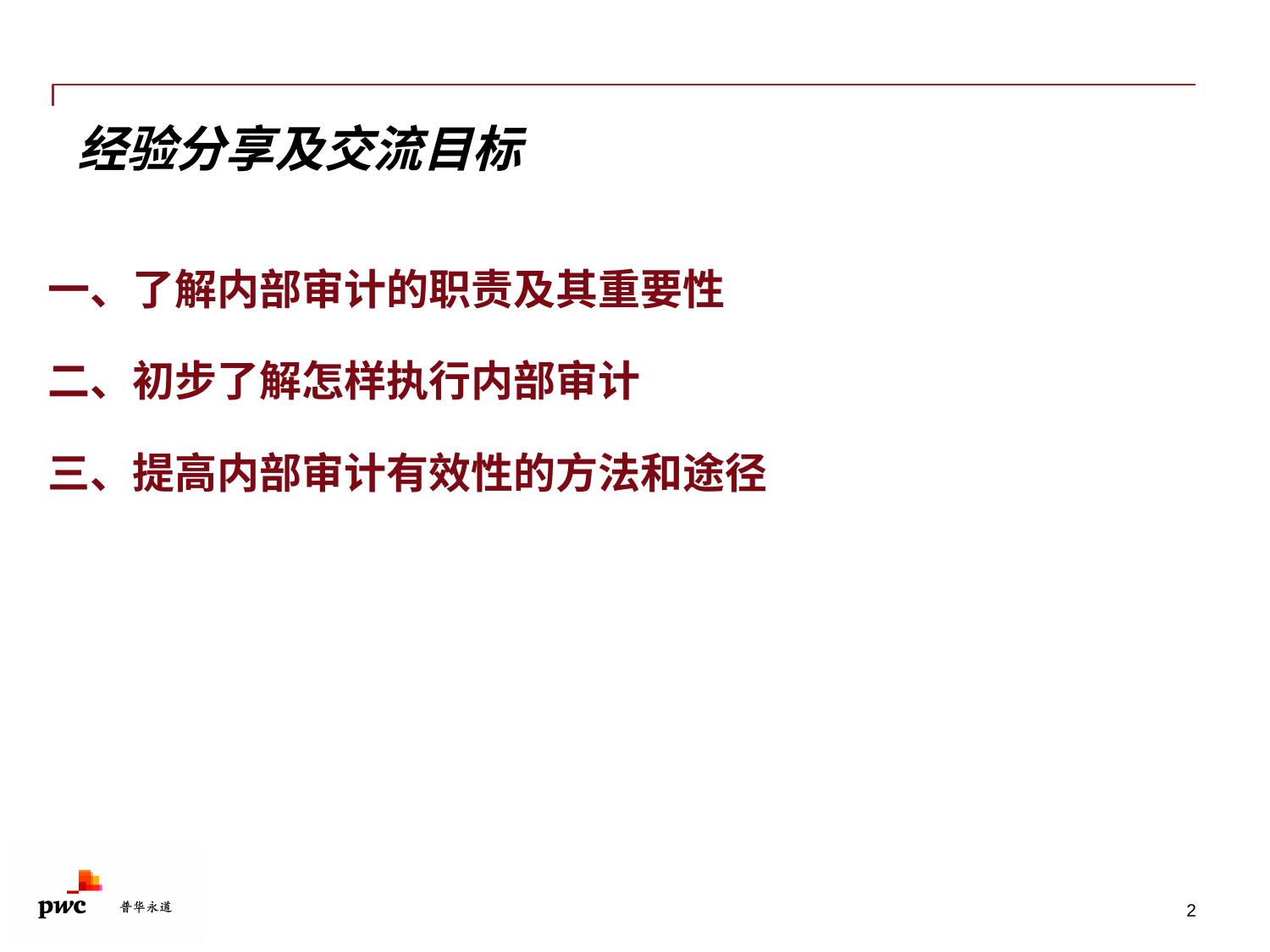

经验分享及交流目标
一、了解内部审计的职责及其重要性
二、初步了解怎样执行内部审计
三、提高内部审计有效性的方法和途径
2